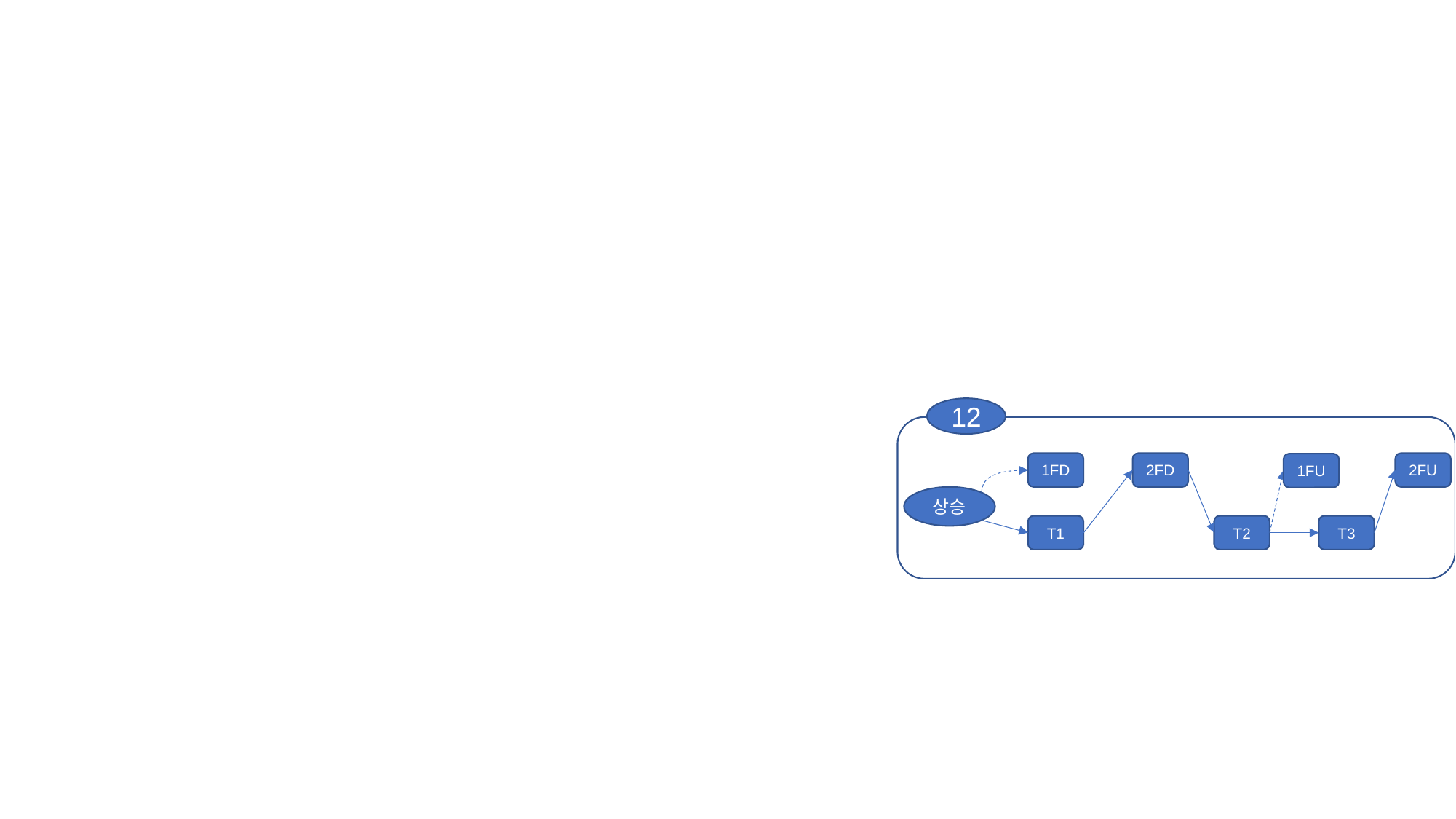

12

1FD
2FD
2FU
1FU
상승
T1
T2
T3